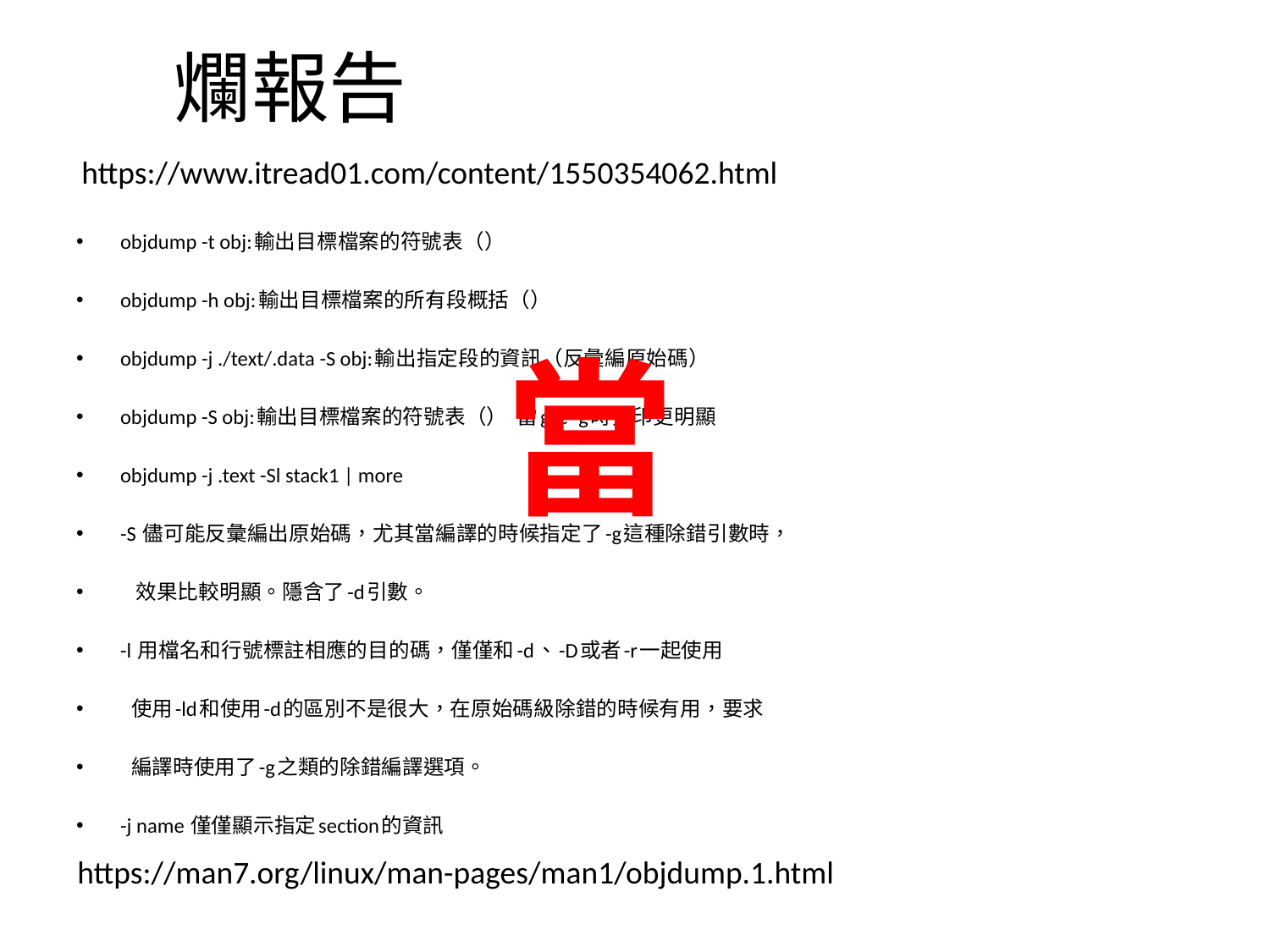

# 爛報告
https://www.itread01.com/content/1550354062.html
objdump -t obj:輸出目標檔案的符號表（）

objdump -h obj:輸出目標檔案的所有段概括（）

objdump -j ./text/.data -S obj:輸出指定段的資訊（反彙編原始碼）

objdump -S obj:輸出目標檔案的符號表（）  當gcc -g時列印更明顯

objdump -j .text -Sl stack1 | more

-S 儘可能反彙編出原始碼，尤其當編譯的時候指定了-g這種除錯引數時，

   效果比較明顯。隱含了-d引數。

-l 用檔名和行號標註相應的目的碼，僅僅和-d、-D或者-r一起使用

  使用-ld和使用-d的區別不是很大，在原始碼級除錯的時候有用，要求

  編譯時使用了-g之類的除錯編譯選項。

-j name 僅僅顯示指定section的資訊
當
https://man7.org/linux/man-pages/man1/objdump.1.html